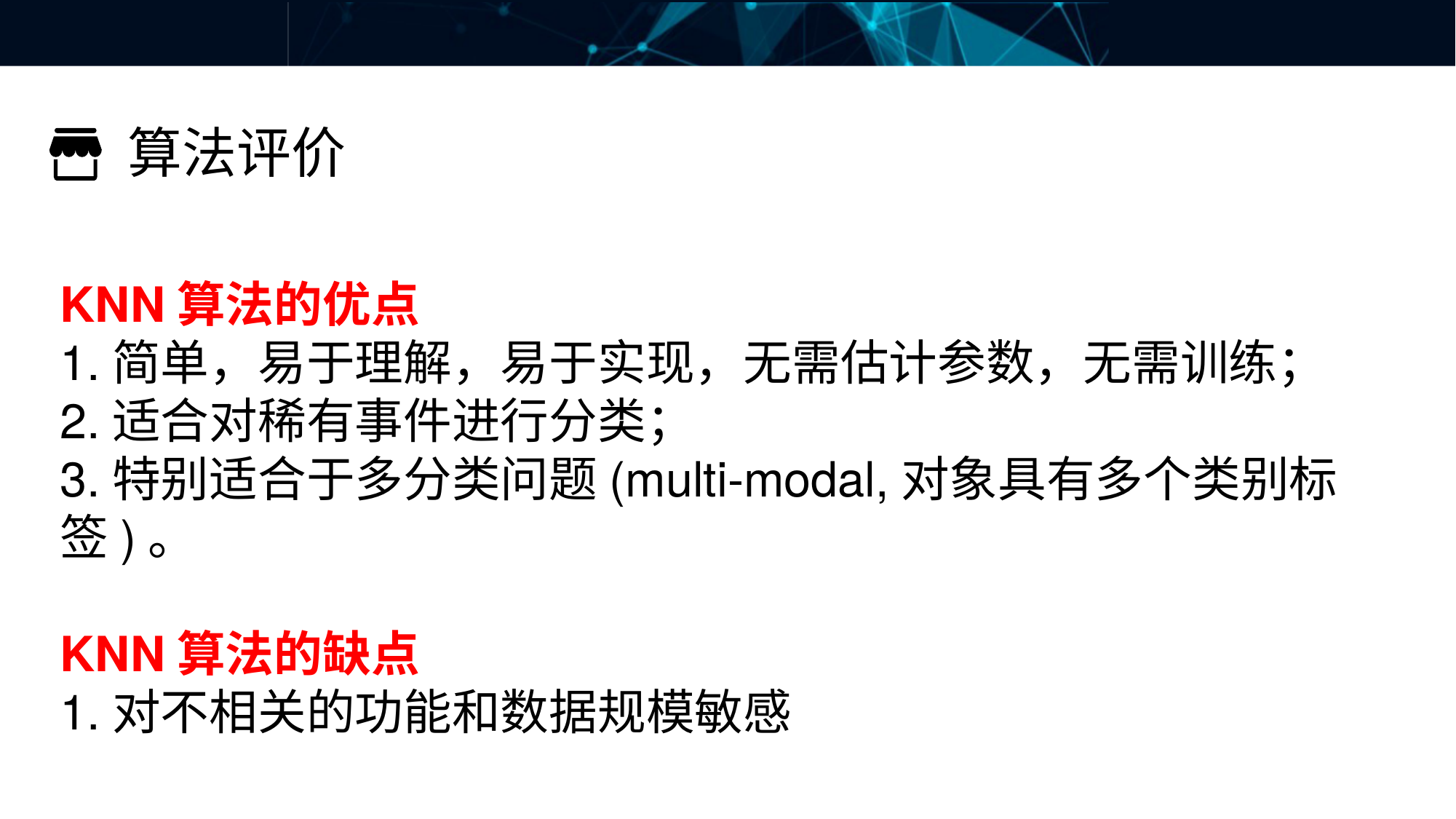

算法评价

KNN算法的优点
1.简单，易于理解，易于实现，无需估计参数，无需训练；
2.适合对稀有事件进行分类；
3.特别适合于多分类问题(multi-modal,对象具有多个类别标签)。

KNN算法的缺点
1.对不相关的功能和数据规模敏感